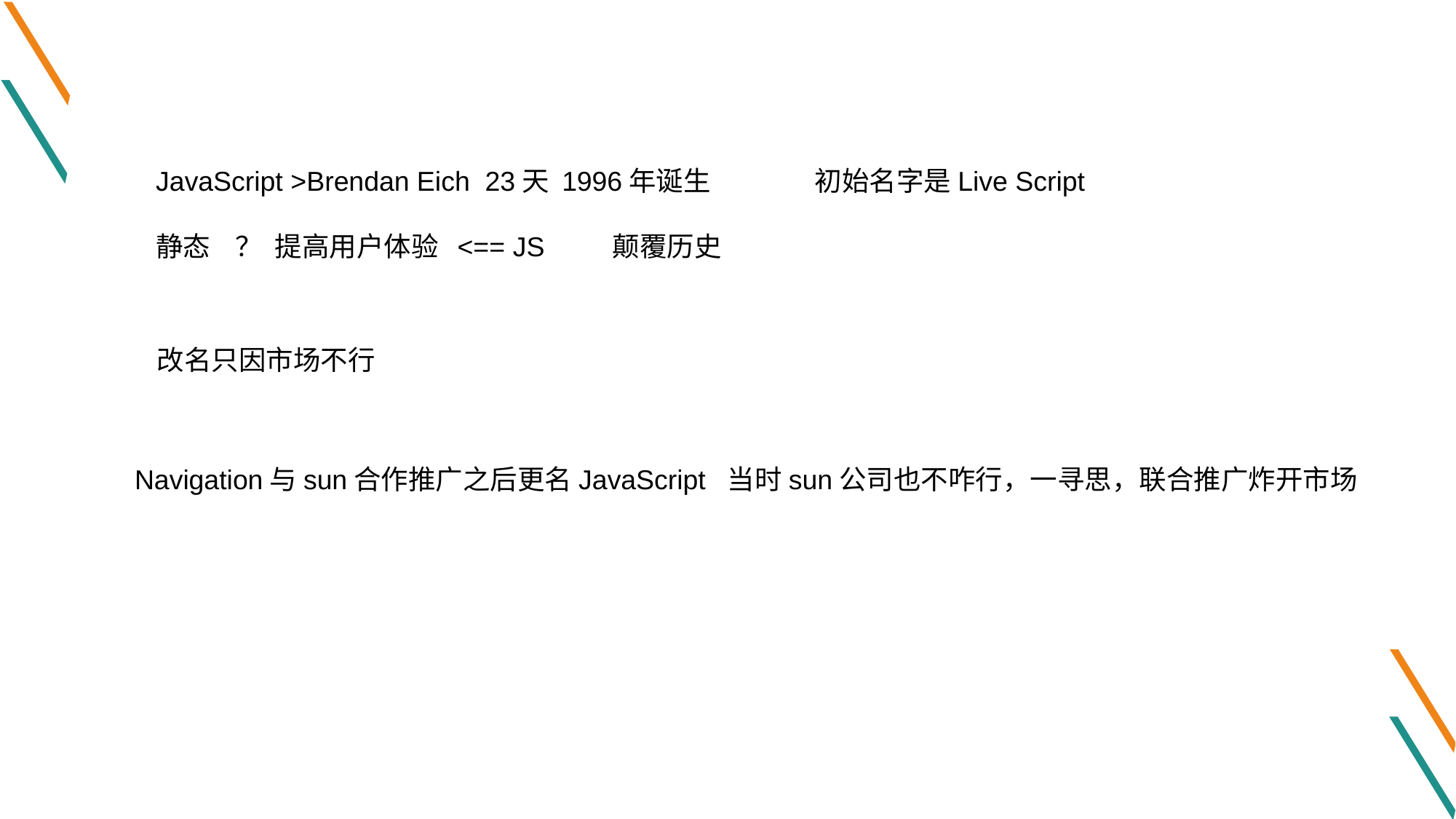

JavaScript >Brendan Eich  23天 1996年诞生

静态    ？  提高用户体验  <== JS        颠覆历史
初始名字是Live Script
改名只因市场不行
Navigation与sun合作推广之后更名JavaScript  当时sun公司也不咋行，一寻思，联合推广炸开市场